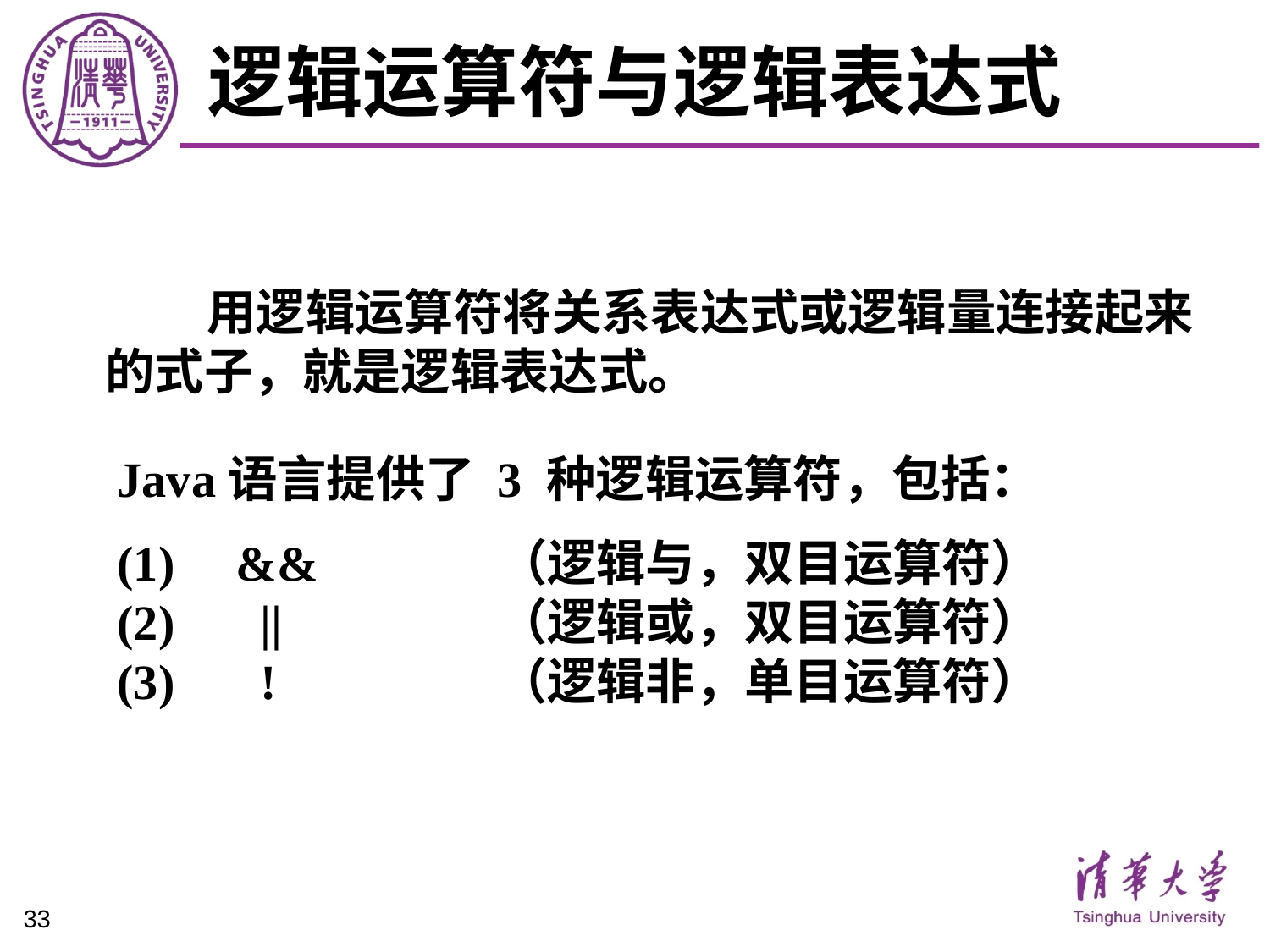

# 逻辑运算符与逻辑表达式
        用逻辑运算符将关系表达式或逻辑量连接起来的式子，就是逻辑表达式。
Java语言提供了 3 种逻辑运算符，包括：
(1)     &&		（逻辑与，双目运算符）
(2)       || 		（逻辑或，双目运算符）
(3)       !		（逻辑非，单目运算符）
33